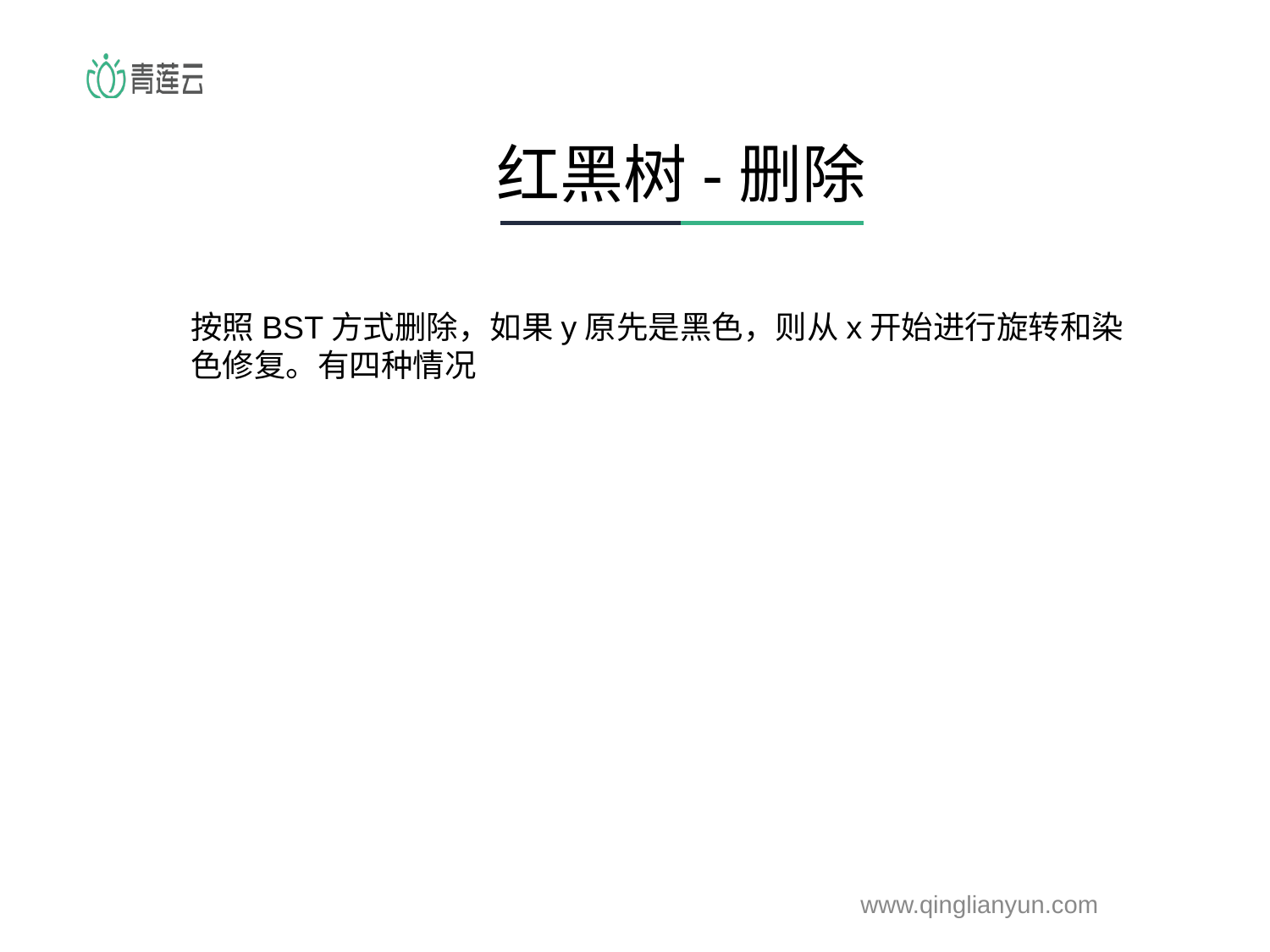

红黑树-删除
按照BST方式删除，如果y原先是黑色，则从x开始进行旋转和染色修复。有四种情况